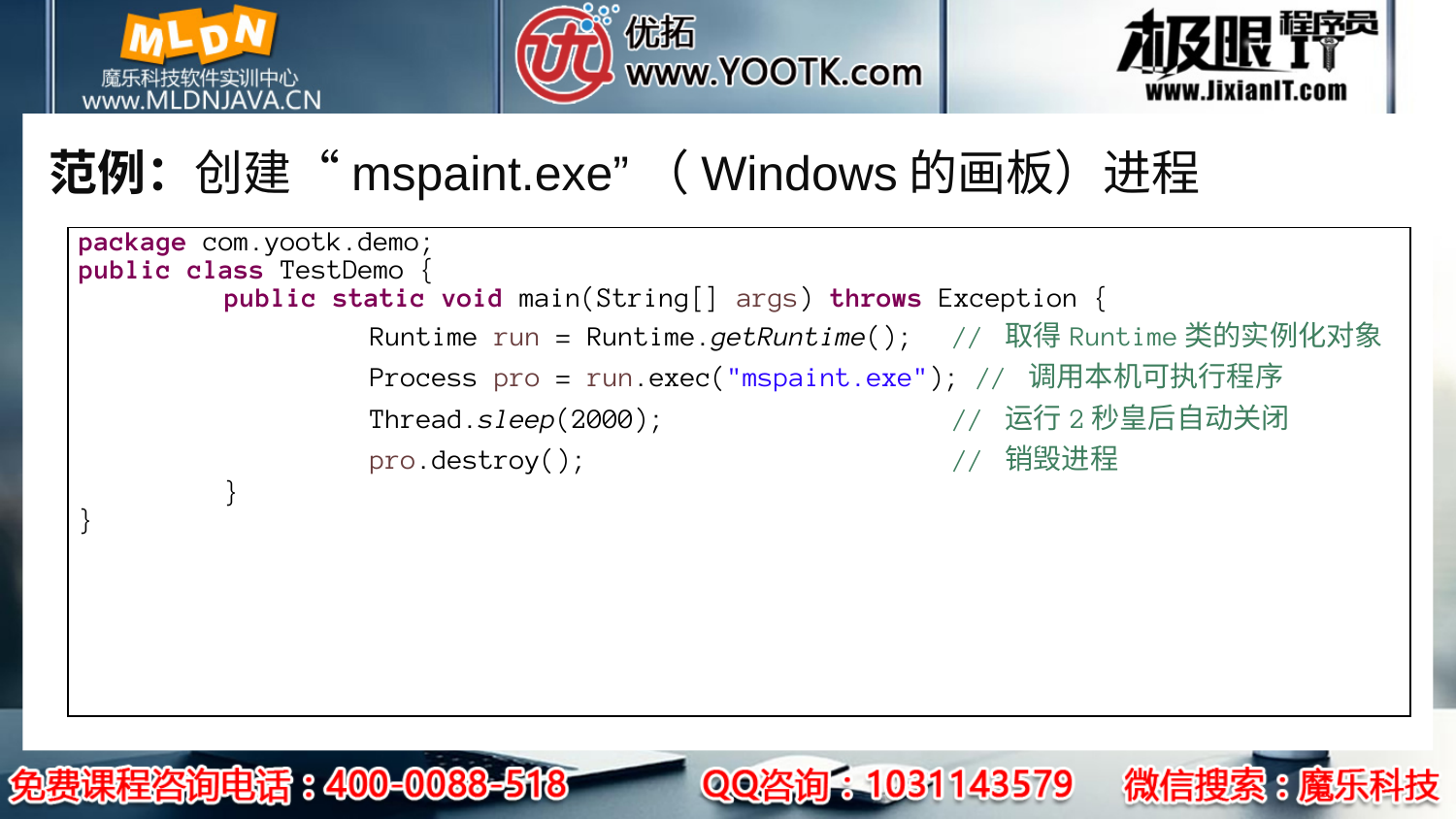

# 范例：创建“mspaint.exe”（Windows的画板）进程
| package com.yootk.demo; public class TestDemo { public static void main(String[] args) throws Exception { Runtime run = Runtime.getRuntime(); // 取得Runtime类的实例化对象 Process pro = run.exec("mspaint.exe"); // 调用本机可执行程序 Thread.sleep(2000); // 运行2秒皇后自动关闭 pro.destroy(); // 销毁进程 } } |
| --- |